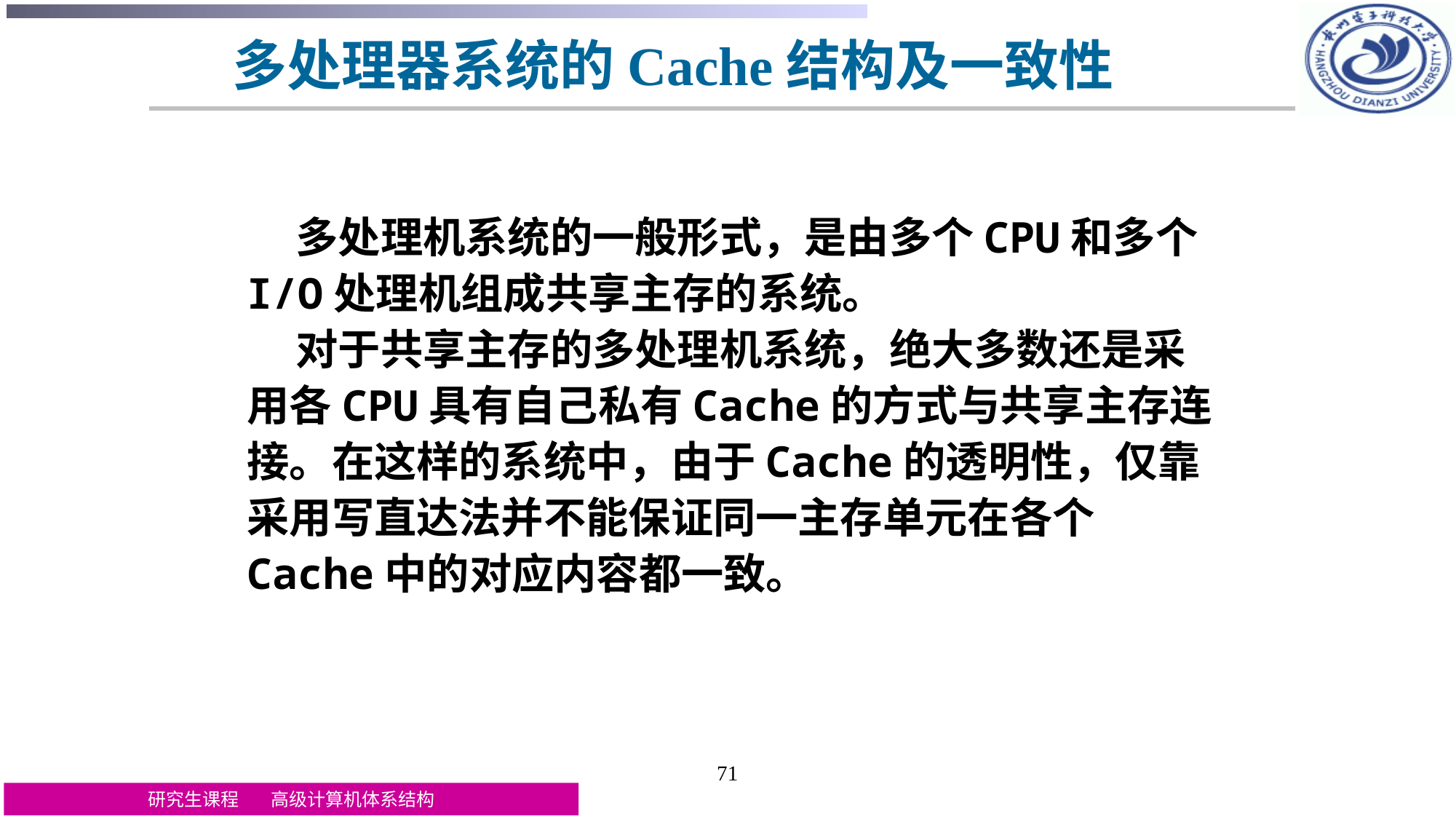

多处理器系统的Cache结构及一致性

    多处理机系统的一般形式，是由多个CPU和多个I/O处理机组成共享主存的系统。
    对于共享主存的多处理机系统，绝大多数还是采用各CPU具有自己私有Cache的方式与共享主存连接。在这样的系统中，由于Cache的透明性，仅靠采用写直达法并不能保证同一主存单元在各个Cache中的对应内容都一致。
71